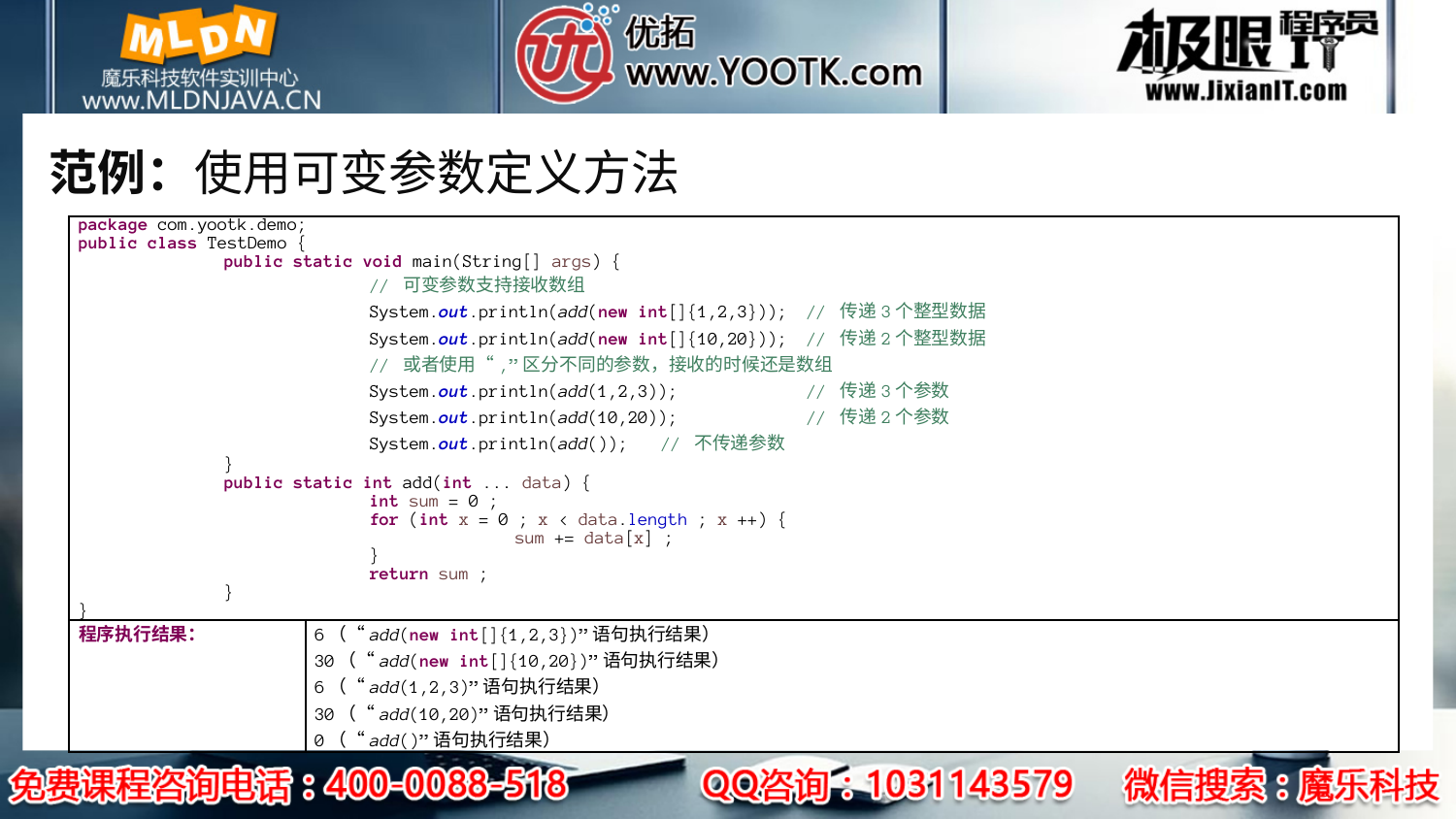

# 范例：使用可变参数定义方法
| package com.yootk.demo; public class TestDemo { public static void main(String[] args) { // 可变参数支持接收数组 System.out.println(add(new int[]{1,2,3})); // 传递3个整型数据 System.out.println(add(new int[]{10,20})); // 传递2个整型数据 // 或者使用“,”区分不同的参数，接收的时候还是数组 System.out.println(add(1,2,3)); // 传递3个参数 System.out.println(add(10,20)); // 传递2个参数 System.out.println(add()); // 不传递参数 } public static int add(int ... data) { int sum = 0 ; for (int x = 0 ; x < data.length ; x ++) { sum += data[x] ; } return sum ; } } |  |
| --- | --- |
| 程序执行结果： | 6（“add(new int[]{1,2,3})”语句执行结果） 30（“add(new int[]{10,20})”语句执行结果） 6（“add(1,2,3)”语句执行结果） 30（“add(10,20)”语句执行结果） 0（“add()”语句执行结果） |